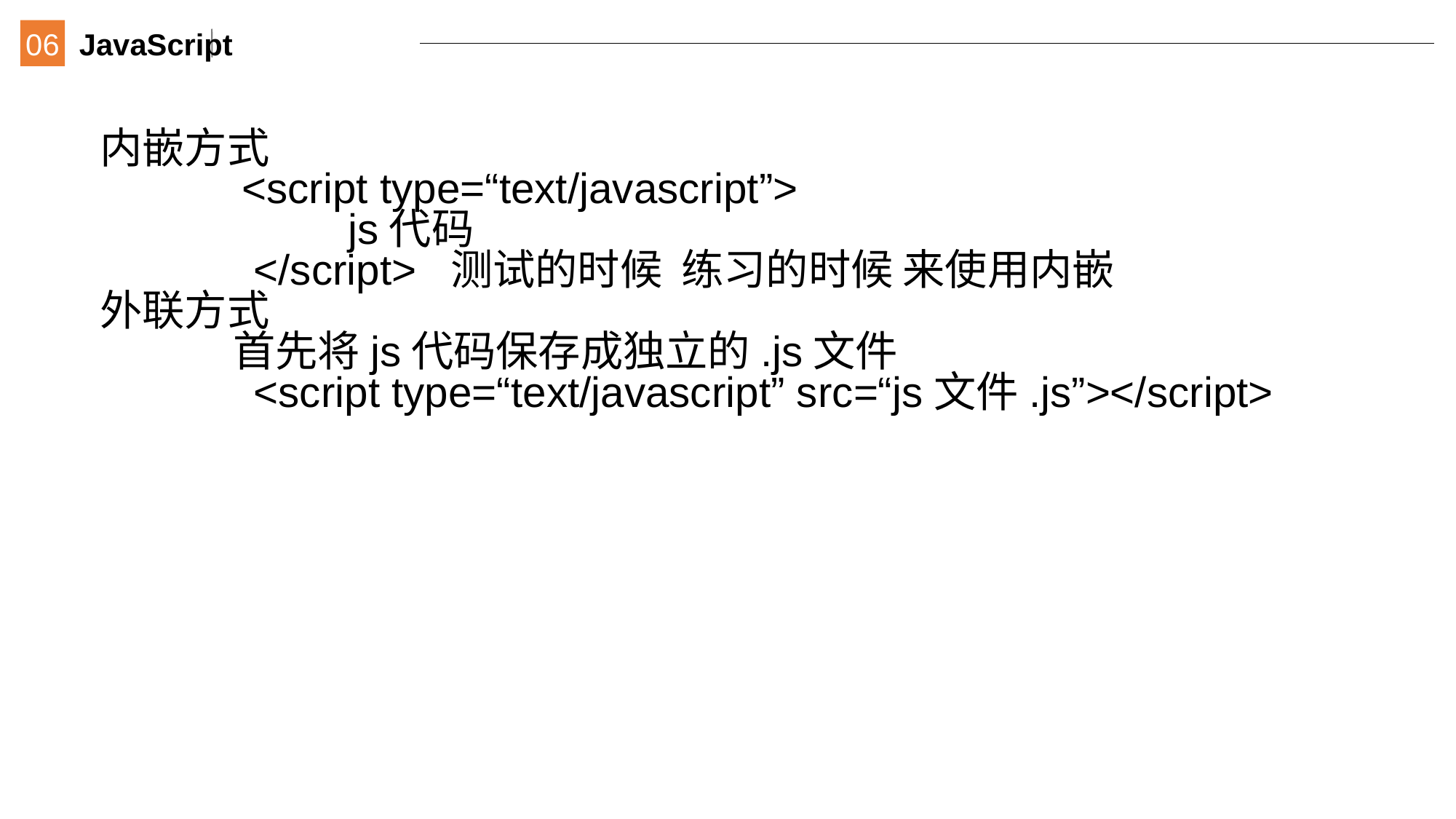

06
JavaScript

内嵌方式
            <script type=“text/javascript”>
                     js代码
             </script>  测试的时候  练习的时候 来使用内嵌
外联方式
             首先将js代码保存成独立的.js文件
             <script type=“text/javascript” src=“js文件.js”></script>

大家的期望
来到这里，相信大家都有一个明确的目标，或者是希望有一技傍身，或者是希望提升自己，又或者是希望能在毕业之后通过自己的努力找到一份合心意的工作；